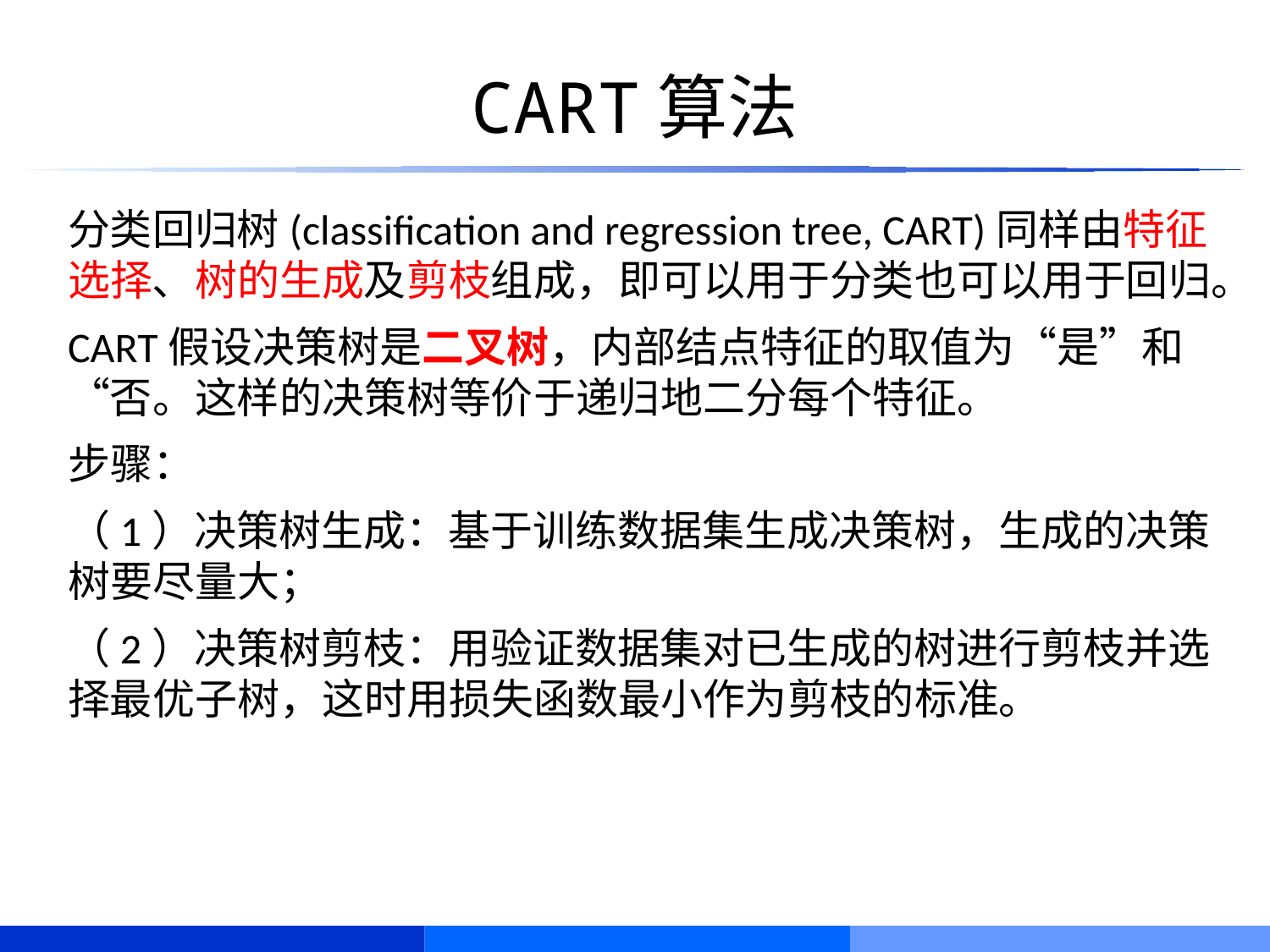

# CART算法
分类回归树(classification and regression tree, CART)同样由特征选择、树的生成及剪枝组成，即可以用于分类也可以用于回归。
CART假设决策树是二叉树，内部结点特征的取值为“是”和“否。这样的决策树等价于递归地二分每个特征。
步骤：
（1）决策树生成：基于训练数据集生成决策树，生成的决策树要尽量大；
（2）决策树剪枝：用验证数据集对已生成的树进行剪枝并选择最优子树，这时用损失函数最小作为剪枝的标准。